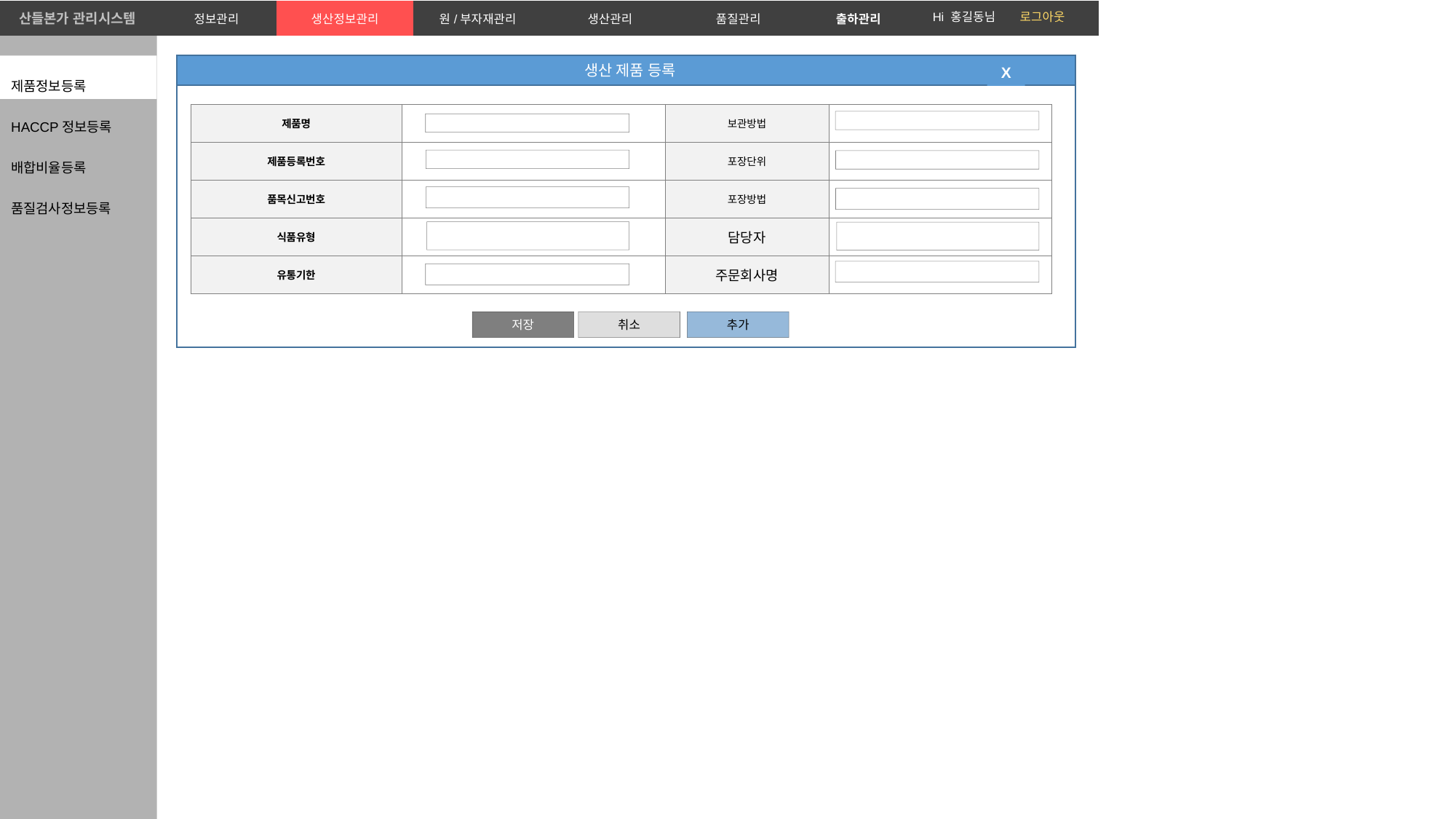

| 산들본가 관리시스템 | 정보관리 | 생산정보관리 | 원/부자재관리 | 생산관리 | 품질관리 | 출하관리 |  |
| --- | --- | --- | --- | --- | --- | --- | --- |
Hi 홍길동님       로그아웃

제품정보등록
HACCP정보등록
배합비율등록
품질검사정보등록
 생산 제품 등록

X
| 제품명 |  | 보관방법 |  |
| --- | --- | --- | --- |
| 제품등록번호 |  | 포장단위 |  |
| 품목신고번호 |  | 포장방법 |  |
| 식품유형 |  | 담당자 |  |
| 유통기한 |  | 주문회사명 |  |

저장
취소
추가